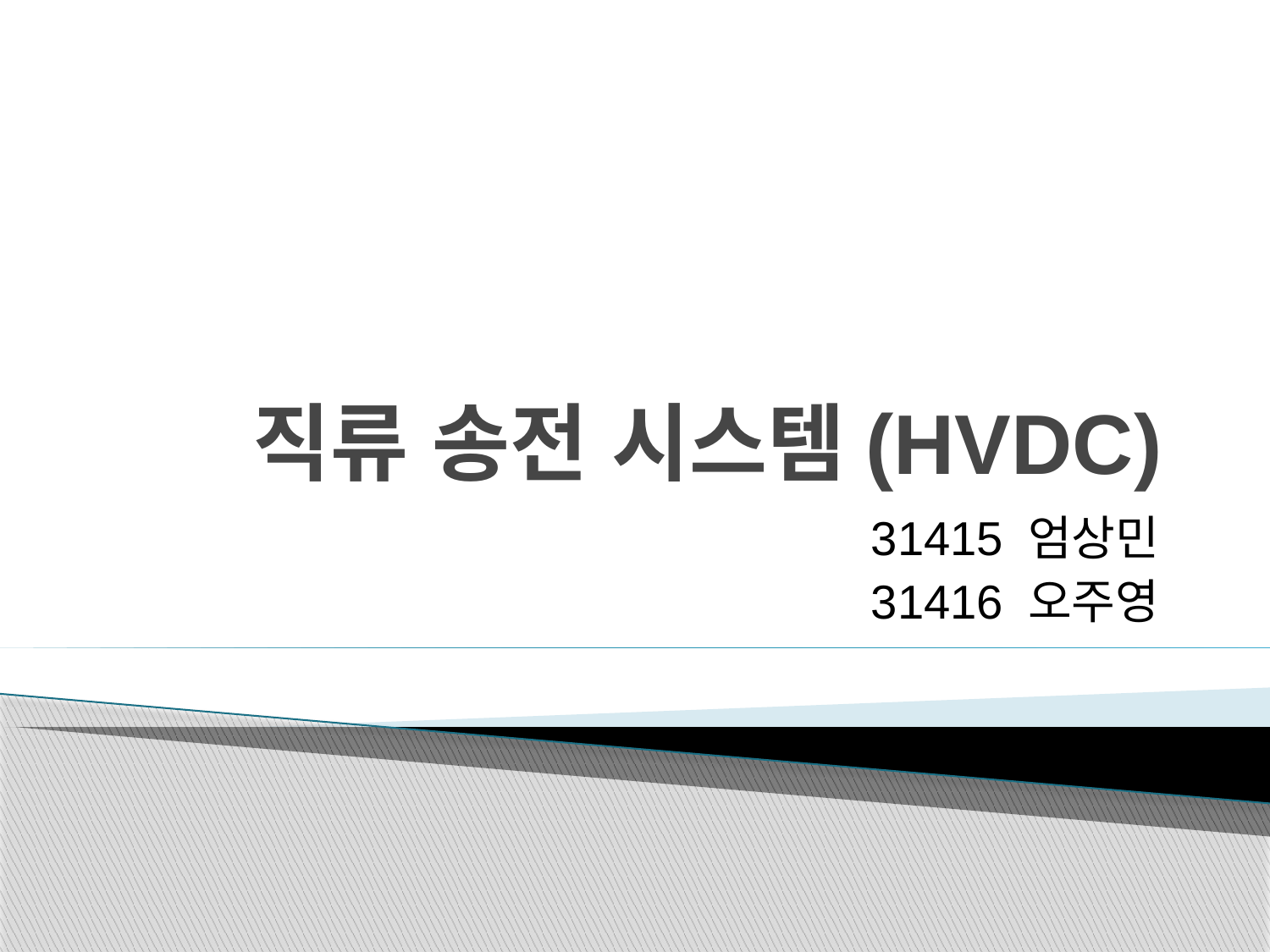

# 직류 송전 시스템(HVDC)
31415 엄상민
31416 오주영